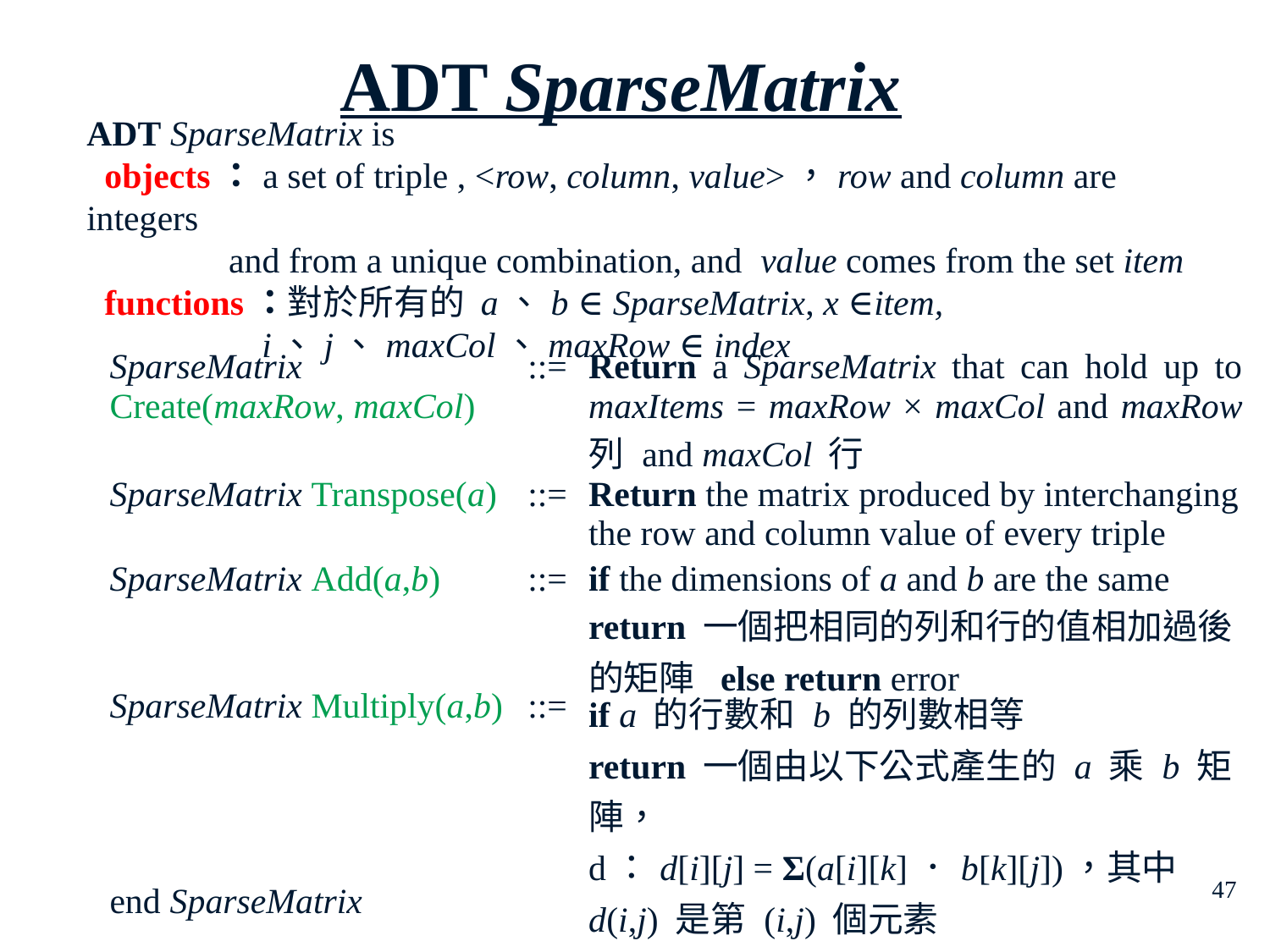

ADT SparseMatrix
ADT SparseMatrix is
  objects：a set of triple , <row, column, value>，row and column are integers
                and from a unique combination, and  value comes from the set item
  functions：對於所有的 a、b ∈ SparseMatrix, x ∈item,
         i、j、maxCol、maxRow ∈ index
| SparseMatrix Create(maxRow, maxCol) | ::= | Return a SparseMatrix that can hold up to maxItems = maxRow × maxCol and maxRow 列 and maxCol 行 |
| --- | --- | --- |
| SparseMatrix Transpose(a) | ::= | Return the matrix produced by interchanging the row and column value of every triple |
| SparseMatrix Add(a,b) | ::= | if the dimensions of a and b are the same return 一個把相同的列和行的值相加過後的矩陣 else return error |
| SparseMatrix Multiply(a,b) end SparseMatrix | ::= | if a 的行數和 b 的列數相等 return 一個由以下公式產生的 a 乘 b 矩陣， d：d[i][j] = Σ(a[i][k]．b[k][j])，其中 d(i,j) 是第 (i,j) 個元素 else return 錯誤 |
47